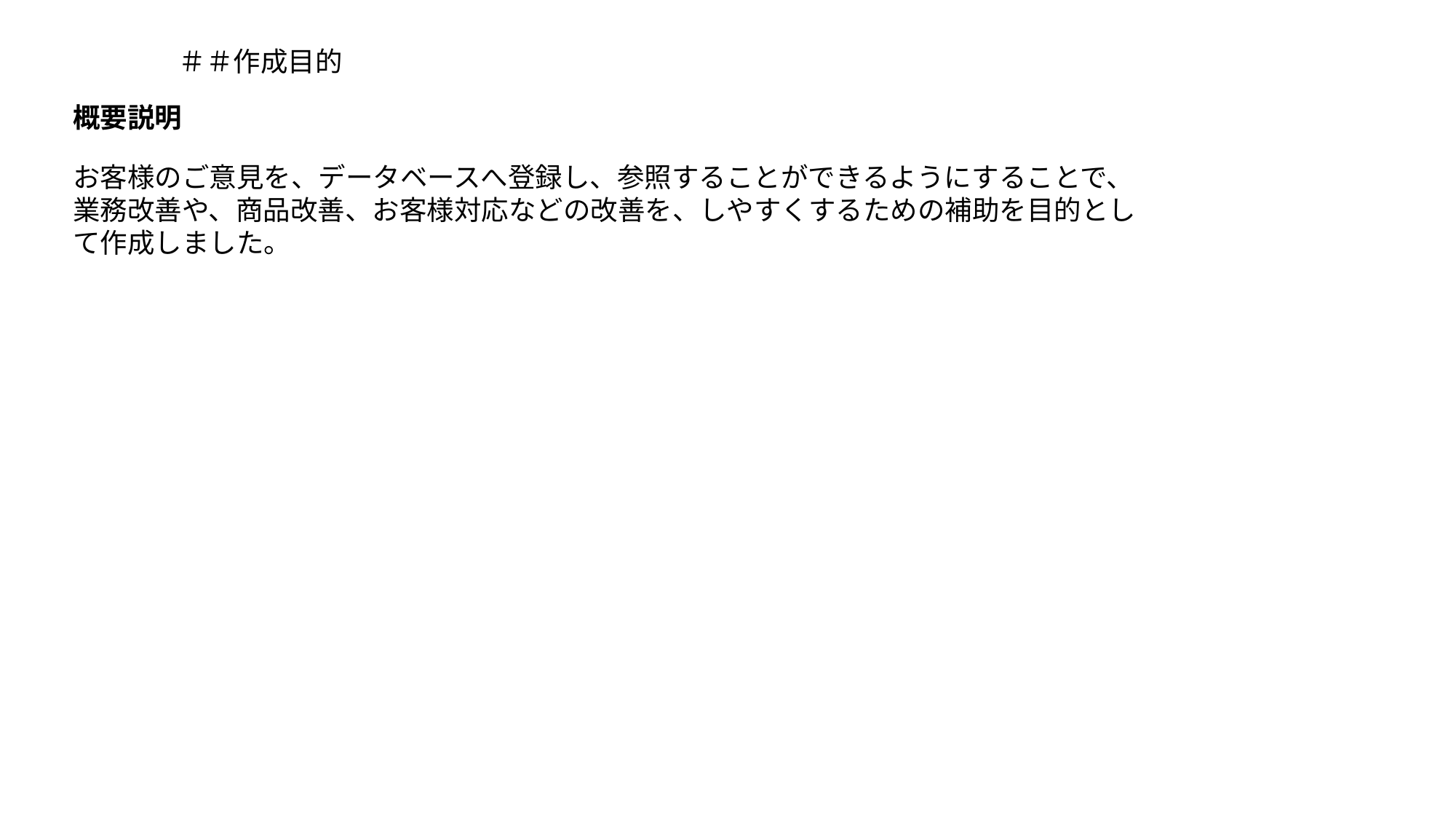

＃＃作成目的
概要説明
お客様のご意見を、データベースへ登録し、参照することができるようにすることで、
業務改善や、商品改善、お客様対応などの改善を、しやすくするための補助を目的として作成しました。